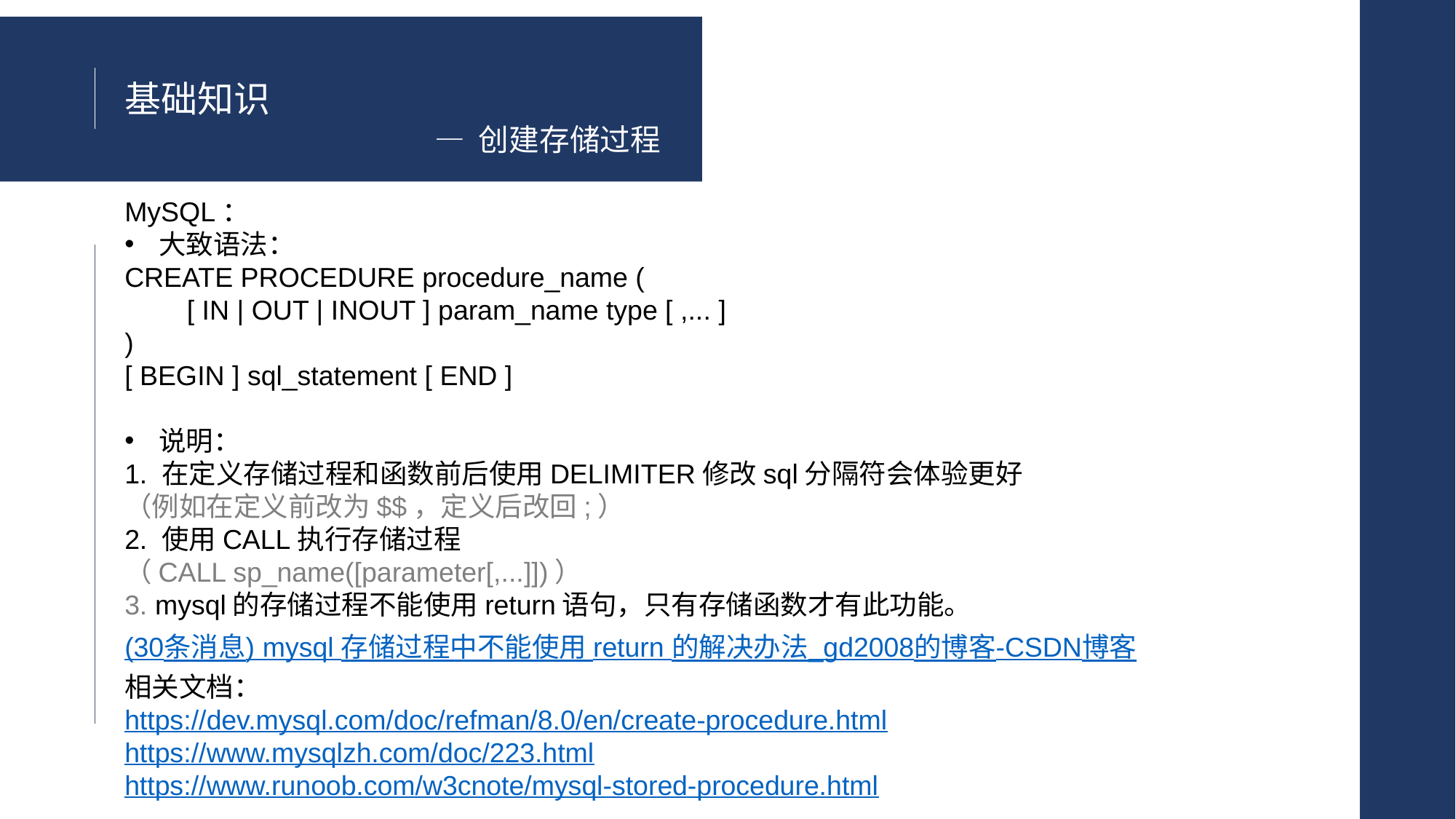

基础知识
— 创建存储过程

MySQL：
大致语法：
CREATE PROCEDURE procedure_name (
 [ IN | OUT | INOUT ] param_name type [ ,... ]
)
[ BEGIN ] sql_statement [ END ]

说明：
1. 在定义存储过程和函数前后使用DELIMITER修改sql分隔符会体验更好
（例如在定义前改为$$，定义后改回;）
2. 使用CALL执行存储过程
（CALL sp_name([parameter[,...]])）
3. mysql的存储过程不能使用return语句，只有存储函数才有此功能。
(30条消息) mysql 存储过程中不能使用 return 的解决办法_gd2008的博客-CSDN博客
相关文档：
https://dev.mysql.com/doc/refman/8.0/en/create-procedure.html
https://www.mysqlzh.com/doc/223.html
https://www.runoob.com/w3cnote/mysql-stored-procedure.html